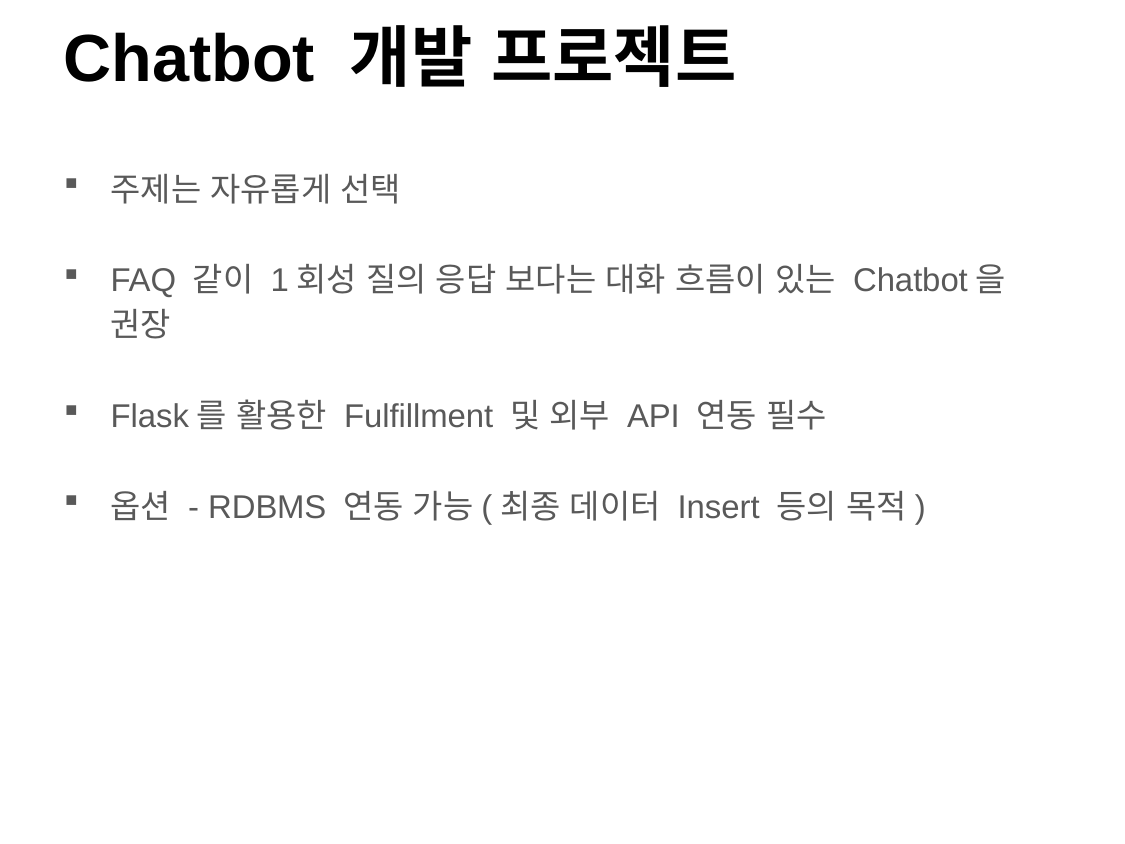

# Chatbot 개발 프로젝트
주제는 자유롭게 선택

FAQ 같이 1회성 질의 응답 보다는 대화 흐름이 있는 Chatbot을 권장

Flask를 활용한 Fulfillment 및 외부 API 연동 필수

옵션 - RDBMS 연동 가능(최종 데이터 Insert 등의 목적)